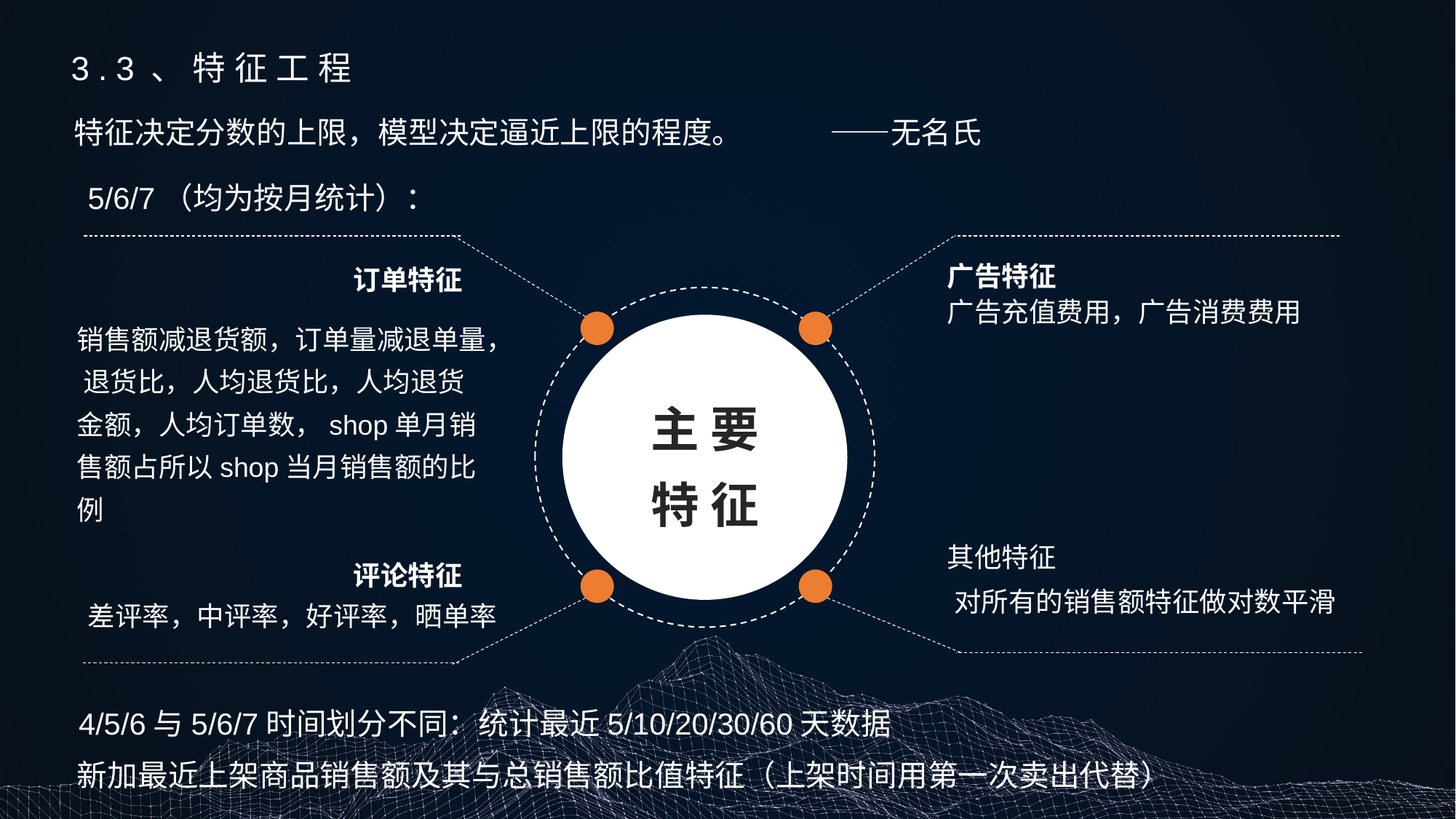

3.3、特征工程
特征决定分数的上限，模型决定逼近上限的程度。             ——无名氏
5/6/7（均为按月统计）：
广告特征
订单特征
广告充值费用，广告消费费用

销售额减退货额，订单量减退单量， 退货比，人均退货比，人均退货金额，人均订单数，shop单月销售额占所以shop当月销售额的比例

主 要
特 征
其他特征
评论特征
对所有的销售额特征做对数平滑

差评率，中评率，好评率，晒单率
4/5/6与5/6/7时间划分不同：统计最近5/10/20/30/60天数据
新加最近上架商品销售额及其与总销售额比值特征（上架时间用第一次卖出代替）